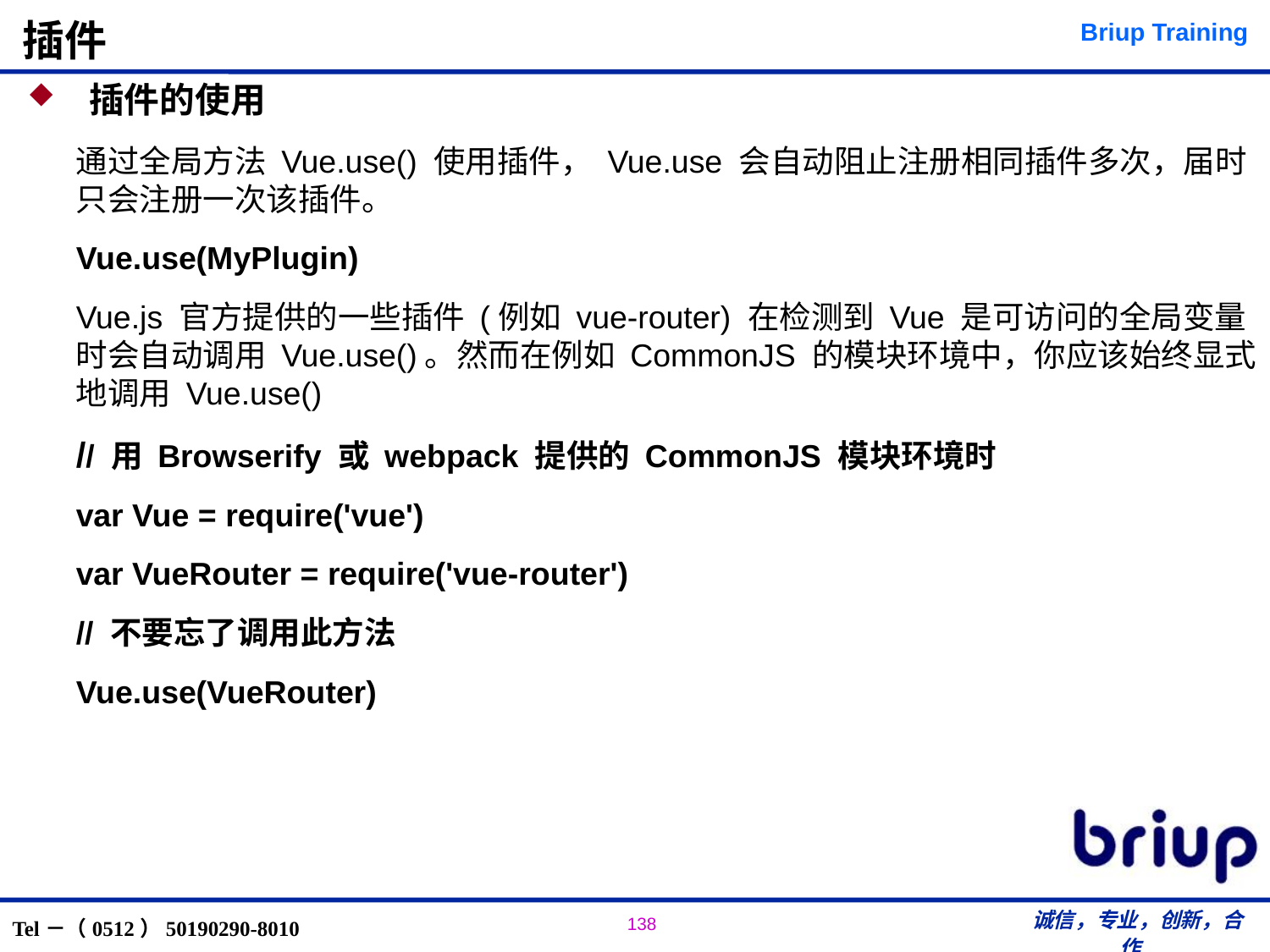

# 插件
 插件的使用
通过全局方法 Vue.use() 使用插件， Vue.use 会自动阻止注册相同插件多次，届时只会注册一次该插件。
Vue.use(MyPlugin)
Vue.js 官方提供的一些插件 (例如 vue-router) 在检测到 Vue 是可访问的全局变量时会自动调用 Vue.use()。然而在例如 CommonJS 的模块环境中，你应该始终显式地调用 Vue.use()
// 用 Browserify 或 webpack 提供的 CommonJS 模块环境时
var Vue = require('vue')
var VueRouter = require('vue-router')
// 不要忘了调用此方法
Vue.use(VueRouter)